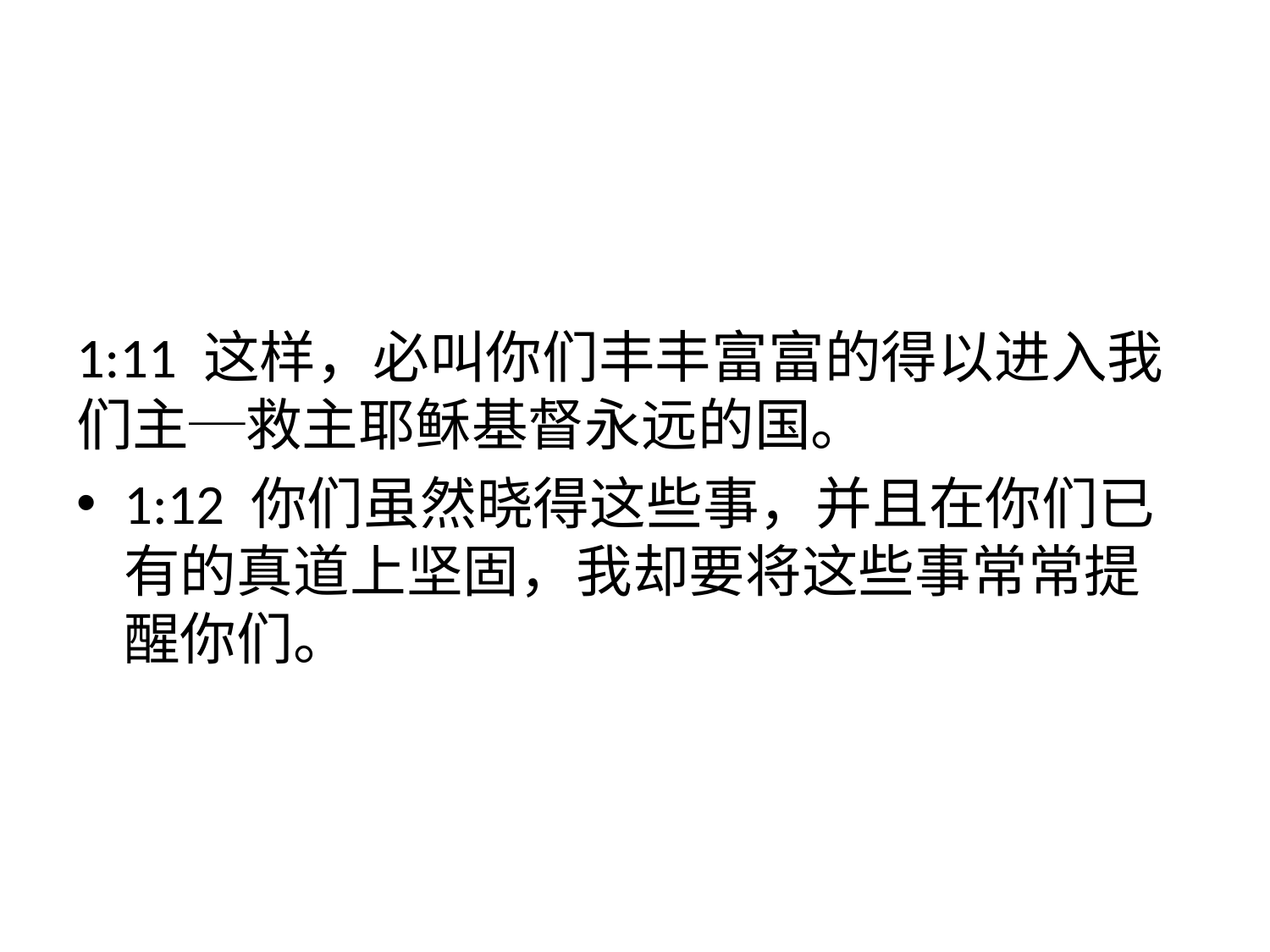

#

1:11 这样，必叫你们丰丰富富的得以进入我们主─救主耶稣基督永远的国。
1:12 你们虽然晓得这些事，并且在你们已有的真道上坚固，我却要将这些事常常提醒你们。